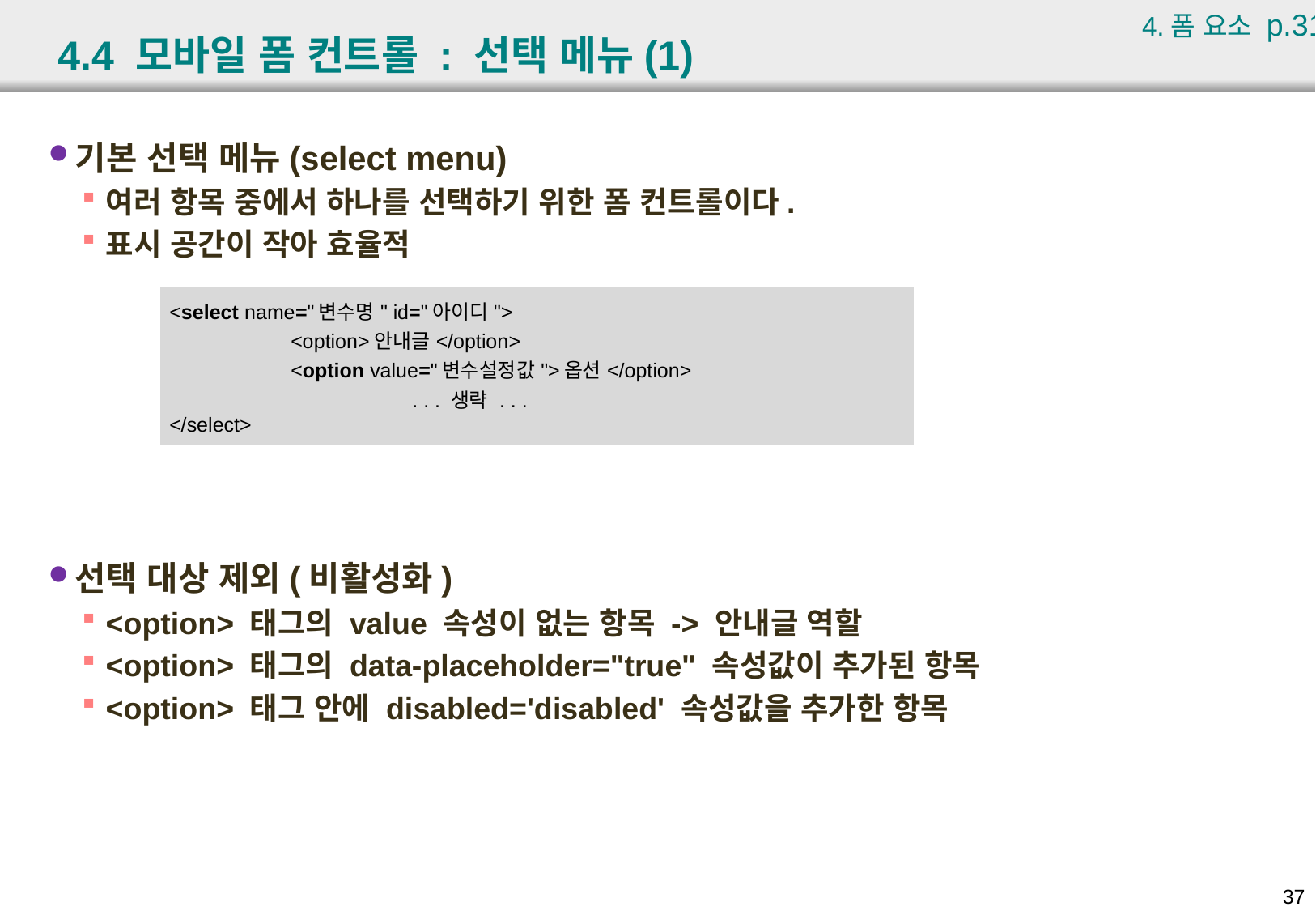

4.폼 요소 p.313
# 4.4 모바일 폼 컨트롤 : 선택 메뉴(1)
기본 선택 메뉴(select menu)
여러 항목 중에서 하나를 선택하기 위한 폼 컨트롤이다.
표시 공간이 작아 효율적

선택 대상 제외(비활성화)
<option> 태그의 value 속성이 없는 항목 -> 안내글 역할
<option> 태그의 data-placeholder="true" 속성값이 추가된 항목
<option> 태그 안에 disabled='disabled' 속성값을 추가한 항목

| <select name="변수명" id="아이디"> <option>안내글</option> <option value="변수설정값">옵션</option> . . . 생략 . . . </select> |
| --- |